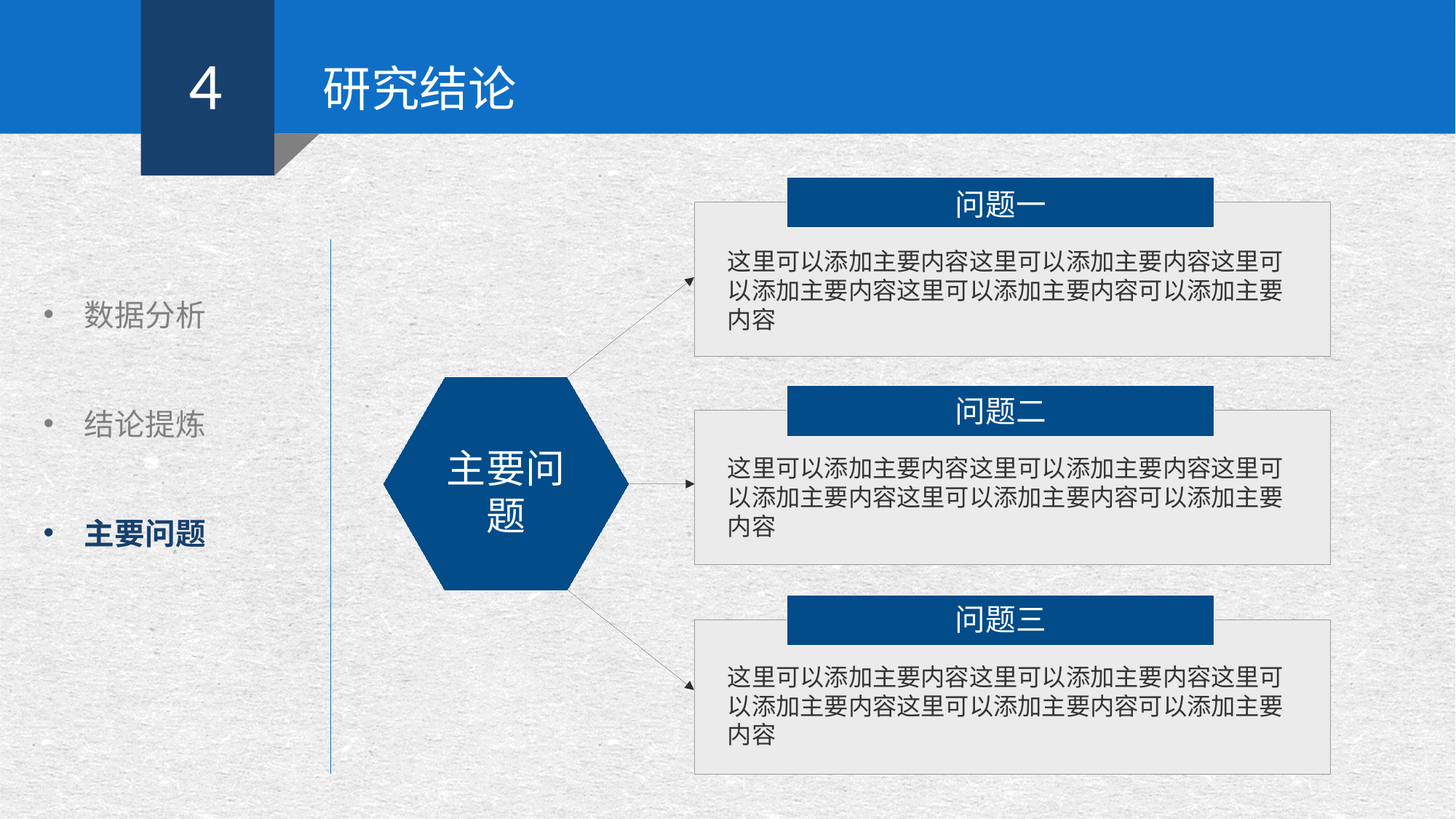

4
研究结论

问题一

数据分析
结论提炼
主要问题
这里可以添加主要内容这里可以添加主要内容这里可以添加主要内容这里可以添加主要内容可以添加主要内容

问题二

主要问题
这里可以添加主要内容这里可以添加主要内容这里可以添加主要内容这里可以添加主要内容可以添加主要内容

问题三

这里可以添加主要内容这里可以添加主要内容这里可以添加主要内容这里可以添加主要内容可以添加主要内容